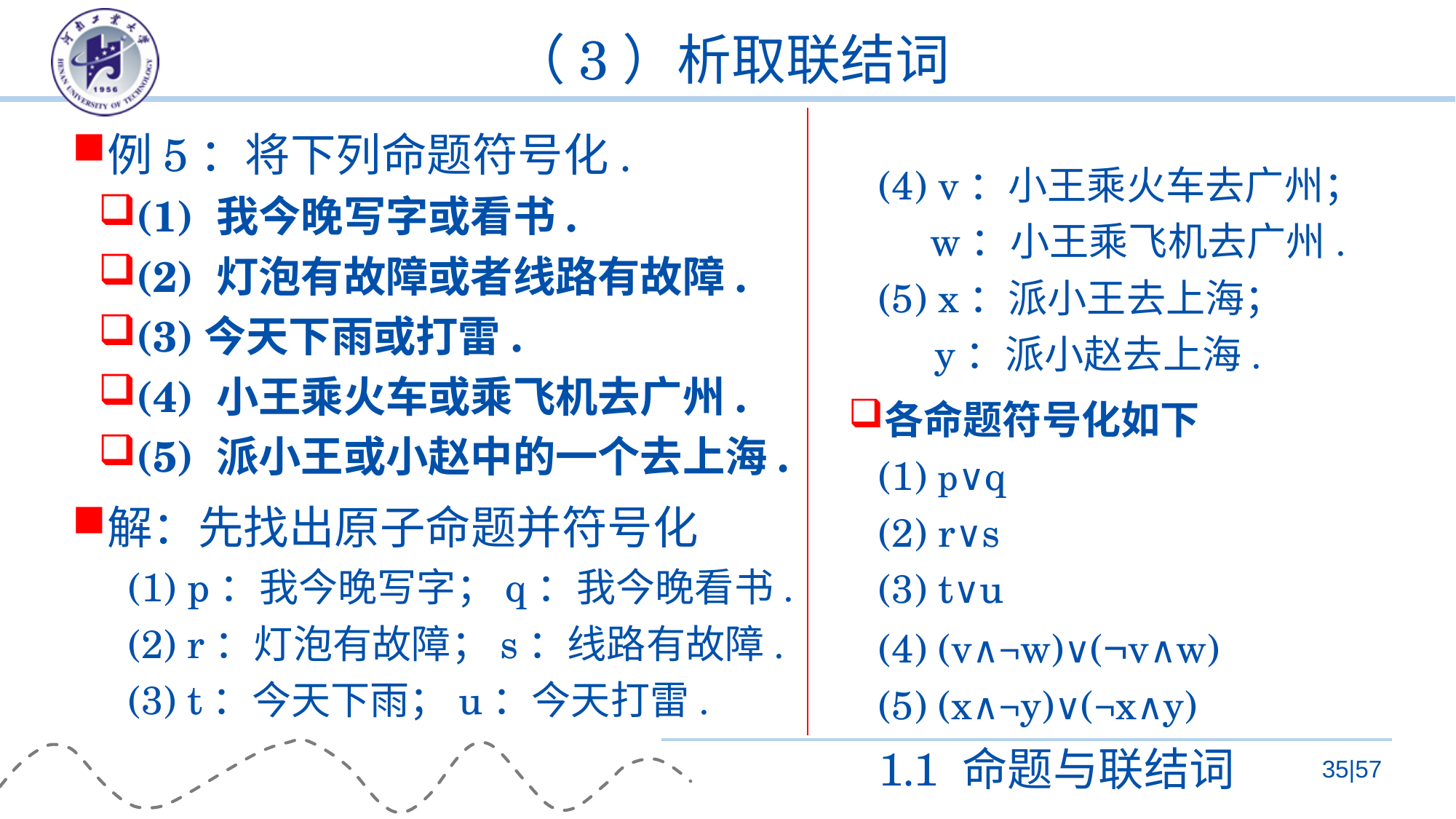

# （3）析取联结词
例5：将下列命题符号化.
(1) 我今晚写字或看书.
(2) 灯泡有故障或者线路有故障.
(3)今天下雨或打雷.
(4) 小王乘火车或乘飞机去广州.
(5) 派小王或小赵中的一个去上海.
解：先找出原子命题并符号化
(1) p：我今晚写字；q：我今晚看书.
(2) r：灯泡有故障；s：线路有故障.
(3) t：今天下雨；u：今天打雷.
(4) v：小王乘火车去广州；
w：小王乘飞机去广州.
(5) x：派小王去上海；
y：派小赵去上海.
各命题符号化如下
(1) p∨q
(2) r∨s
(3) t∨u
(4) (v∧¬w)∨(¬v∧w)
(5) (x∧¬y)∨(¬x∧y)
1.1 命题与联结词
35|57